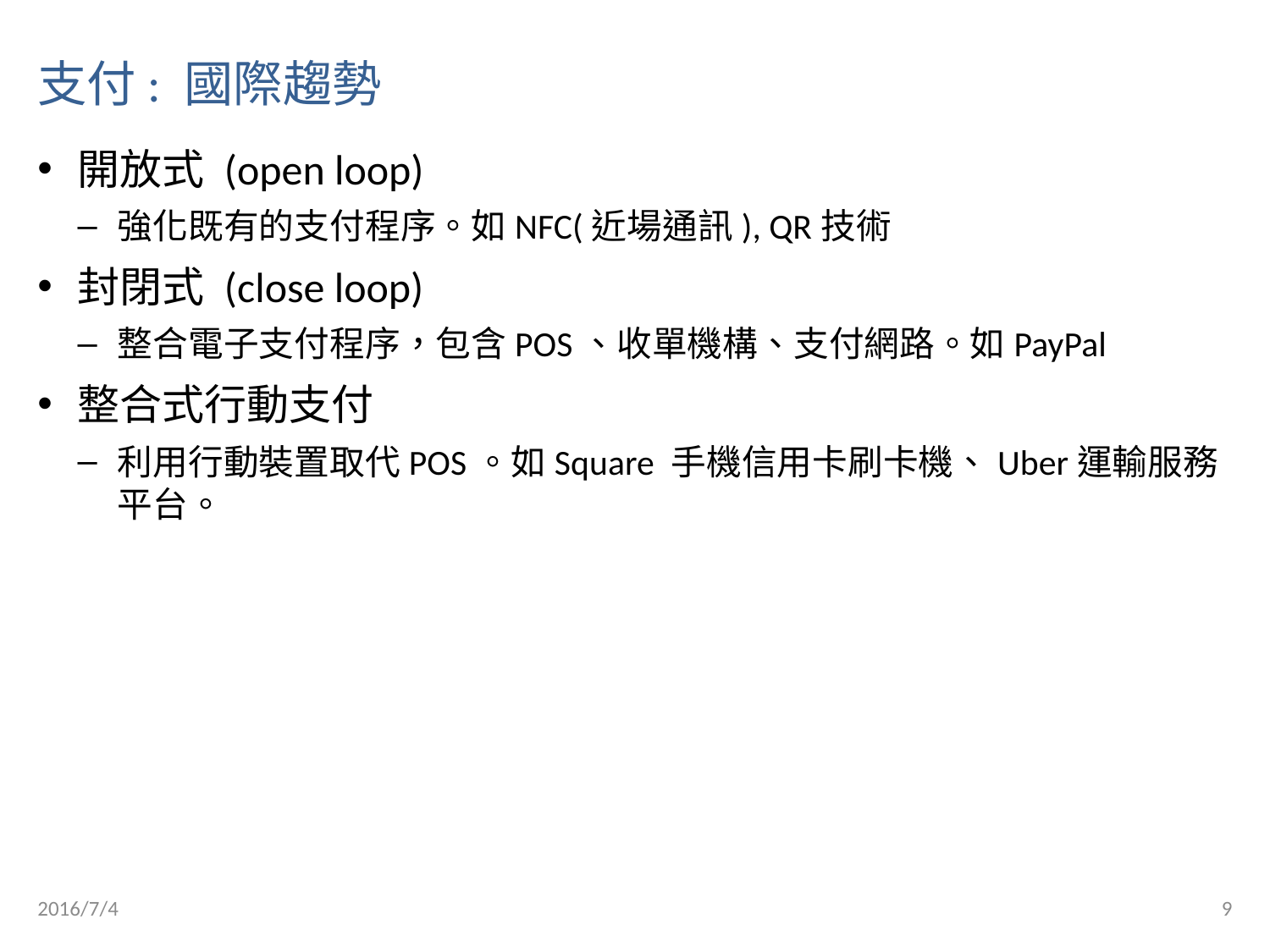

# 支付: 國際趨勢
開放式 (open loop)
強化既有的支付程序。如NFC(近場通訊), QR技術
封閉式 (close loop)
整合電子支付程序，包含POS、收單機構、支付網路。如PayPal
整合式行動支付
利用行動裝置取代POS。如Square 手機信用卡刷卡機、Uber運輸服務平台。
2016/7/4
9